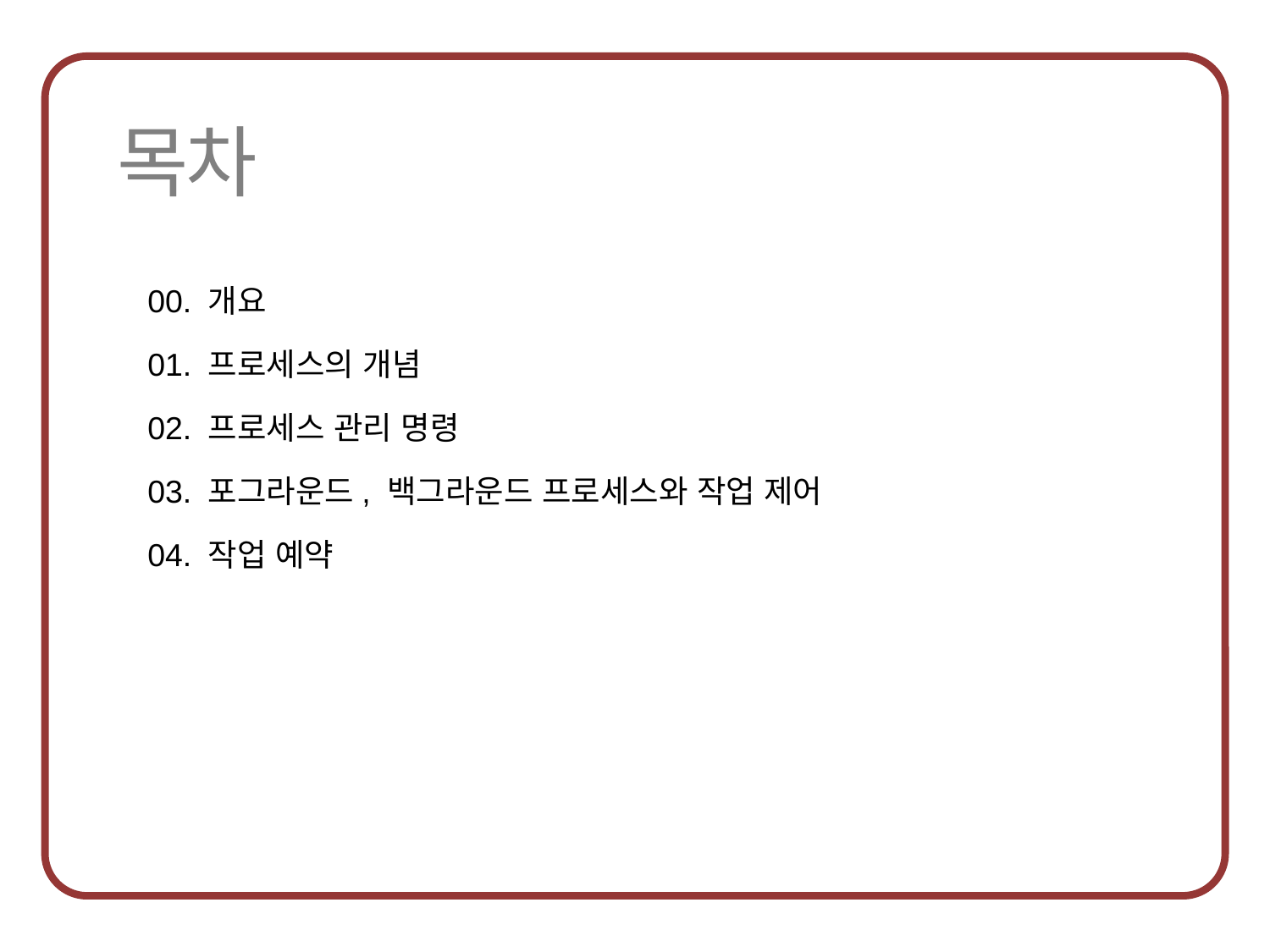

00. 개요
01. 프로세스의 개념
02. 프로세스 관리 명령
03. 포그라운드, 백그라운드 프로세스와 작업 제어
04. 작업 예약